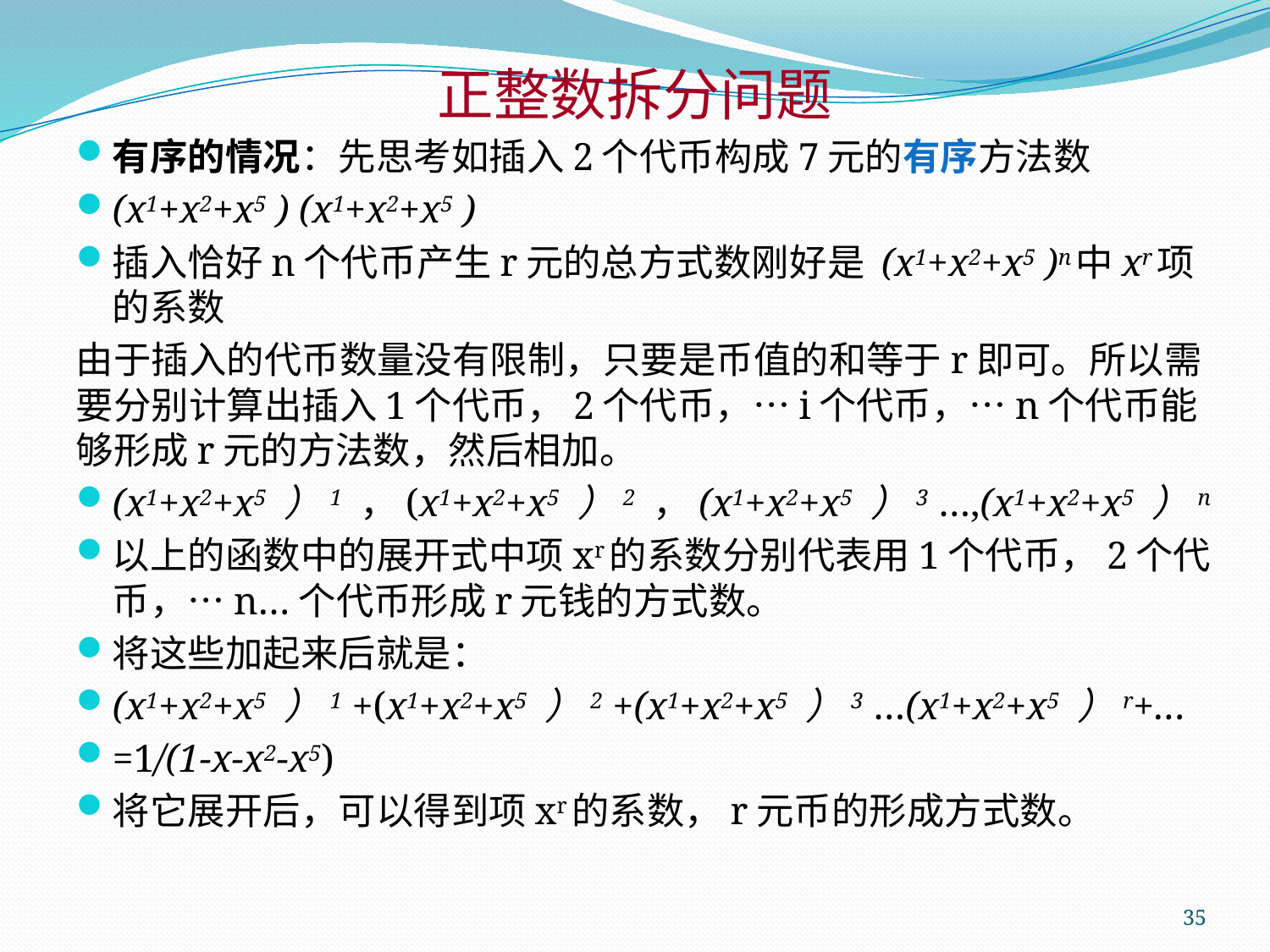

# 正整数拆分问题
有序的情况：先思考如插入2个代币构成7元的有序方法数
(x1+x2+x5 ) (x1+x2+x5 )
插入恰好n个代币产生r元的总方式数刚好是 (x1+x2+x5 )n中xr项的系数
由于插入的代币数量没有限制，只要是币值的和等于r即可。所以需要分别计算出插入1个代币，2个代币，…i个代币，…n个代币能够形成r元的方法数，然后相加。
(x1+x2+x5 ）1 ，(x1+x2+x5 ）2 ，(x1+x2+x5 ）3 …,(x1+x2+x5 ）n
以上的函数中的展开式中项xr的系数分别代表用1个代币，2个代币，…n…个代币形成r元钱的方式数。
将这些加起来后就是：
(x1+x2+x5 ）1 +(x1+x2+x5 ）2 +(x1+x2+x5 ）3 …(x1+x2+x5 ）r+…
=1/(1-x-x2-x5)
将它展开后，可以得到项xr的系数，r元币的形成方式数。
35